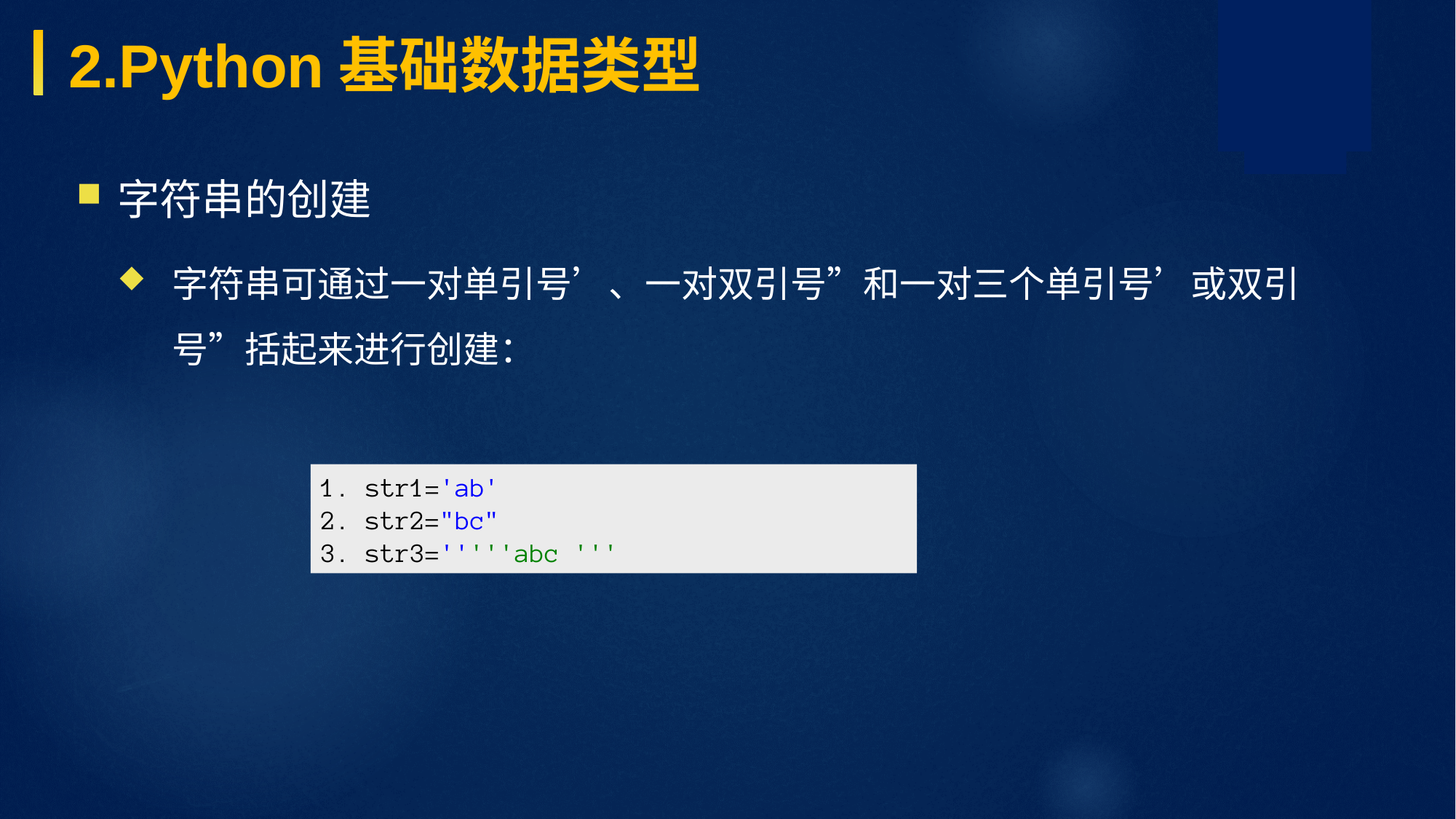

2.Python基础数据类型
字符串的创建
字符串可通过一对单引号’、一对双引号”和一对三个单引号’或双引号”括起来进行创建：
1. str1='ab'    2. str2="bc"    3. str3='''''abc '''